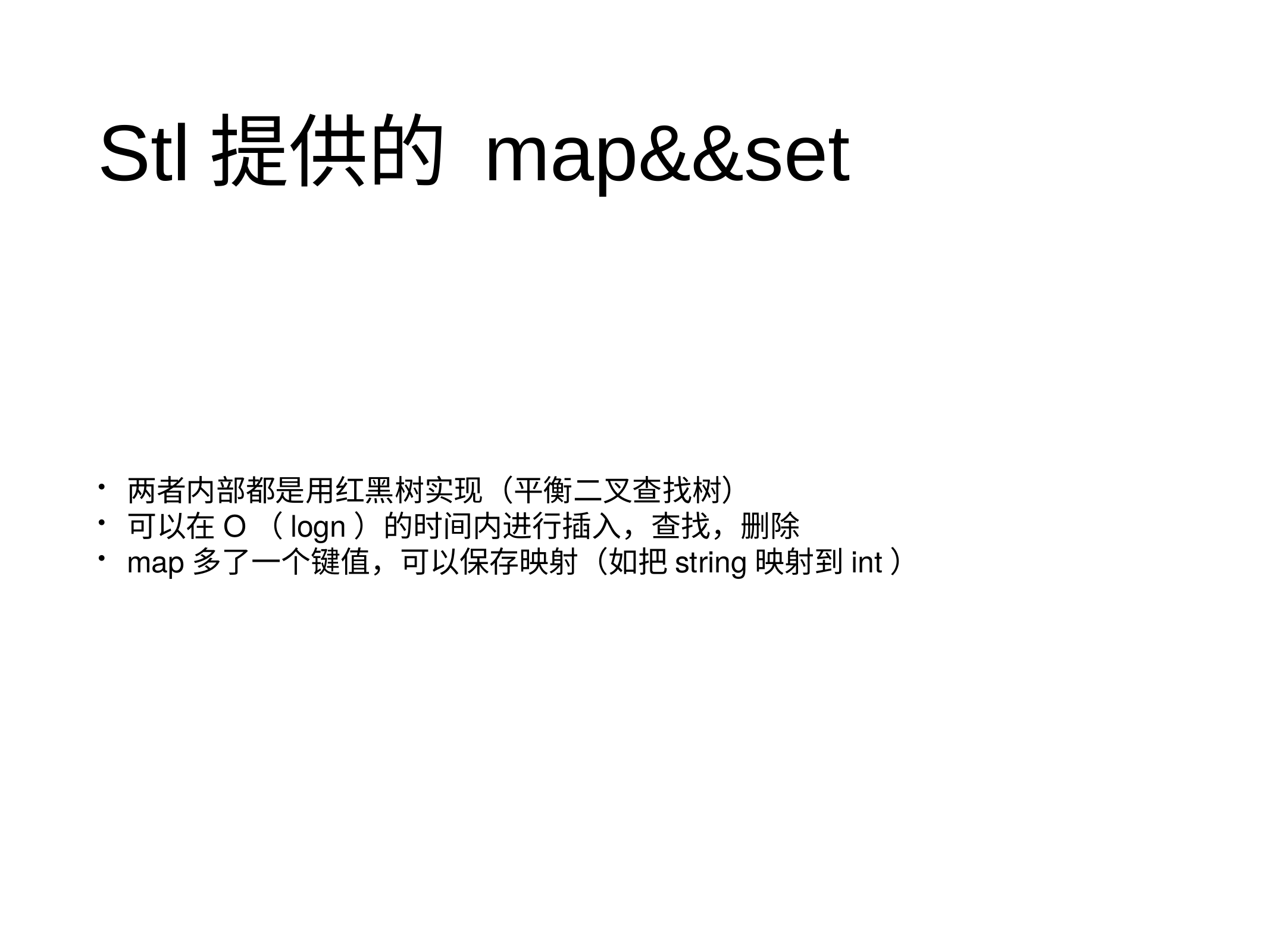

# Stl提供的 map&&set
两者内部都是用红黑树实现（平衡二叉查找树）
可以在O（logn）的时间内进行插入，查找，删除
map多了一个键值，可以保存映射（如把string映射到int）